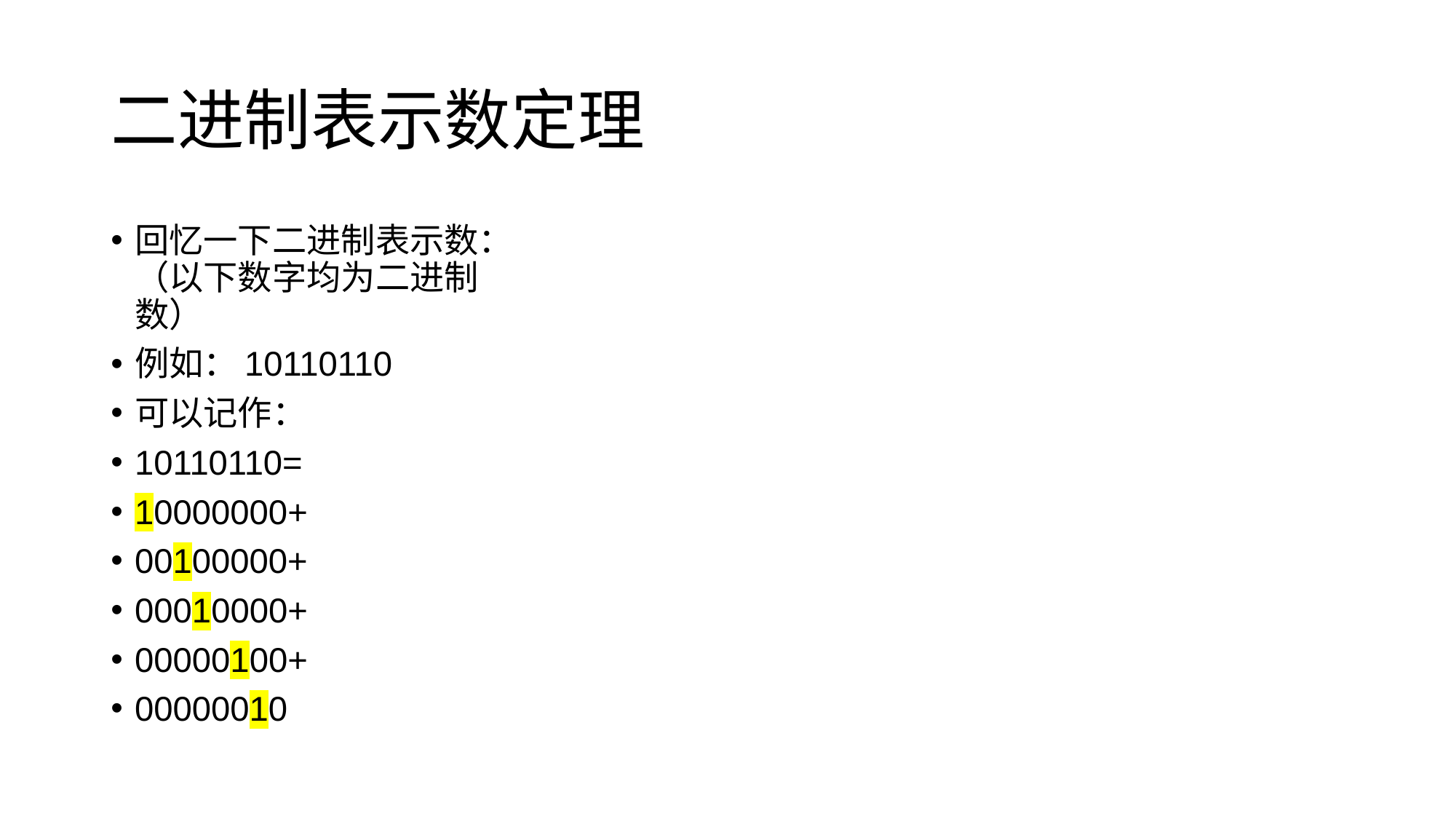

# 二进制表示数定理

回忆一下二进制表示数：（以下数字均为二进制数）
例如：10110110
可以记作：
10110110=
10000000+
00100000+
00010000+
00000100+
00000010